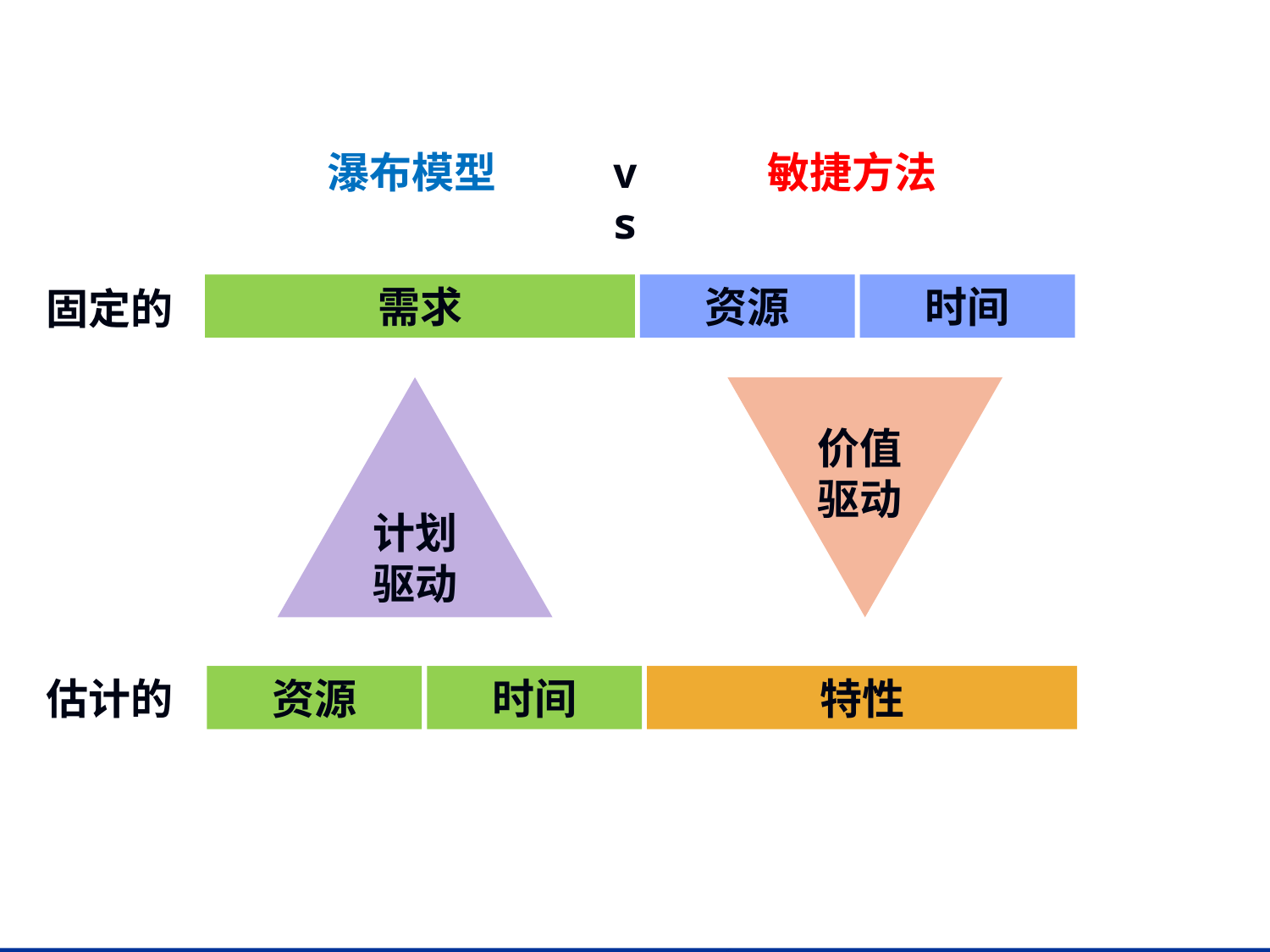

瀑布模型
敏捷方法
vs
时间
资源
需求
固定的
计划驱动

价值驱动
估计的
时间
资源
特性
10